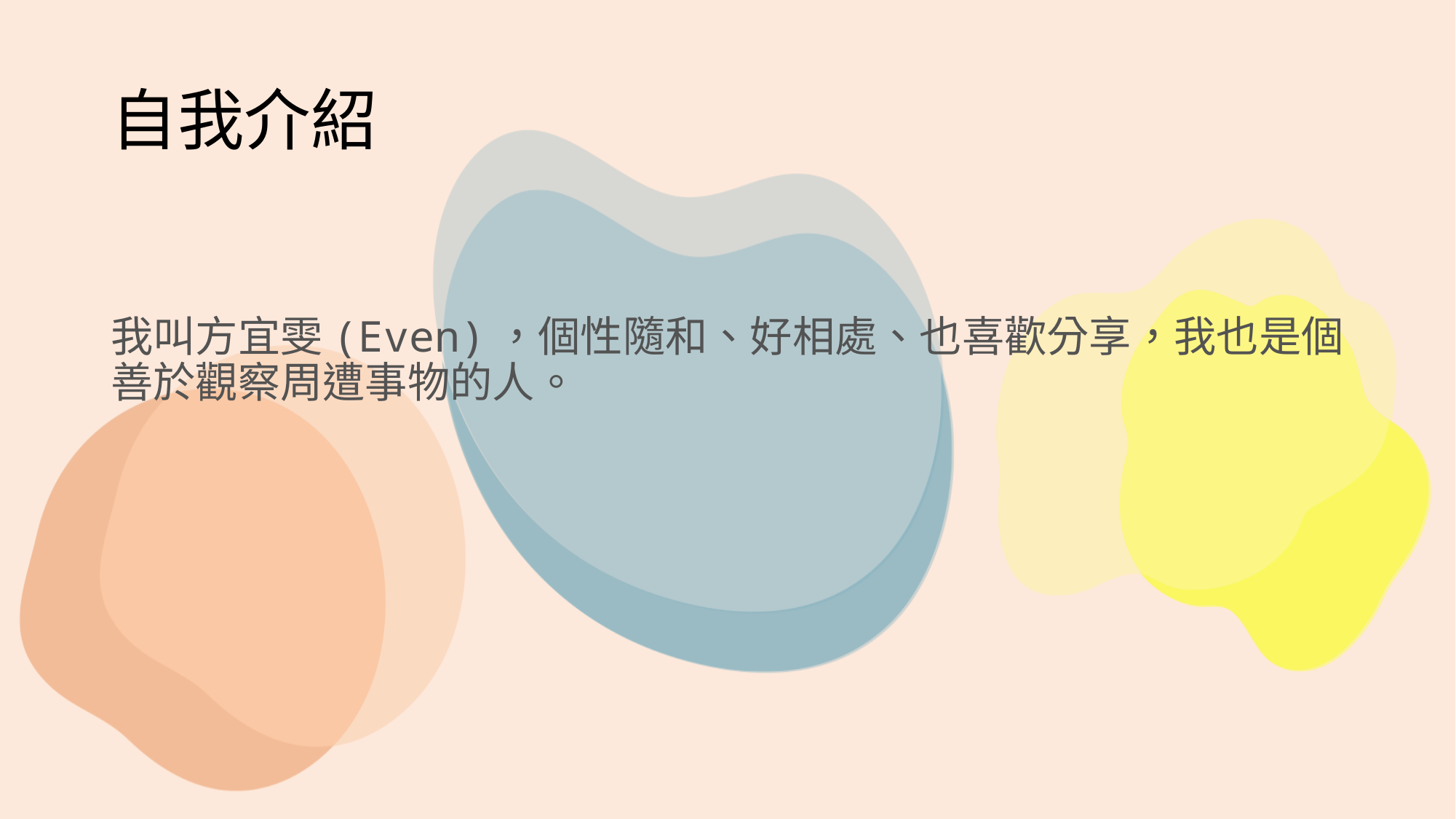

# 自我介紹
我叫方宜雯(Even)，個性隨和、好相處、也喜歡分享，我也是個善於觀察周遭事物的人。